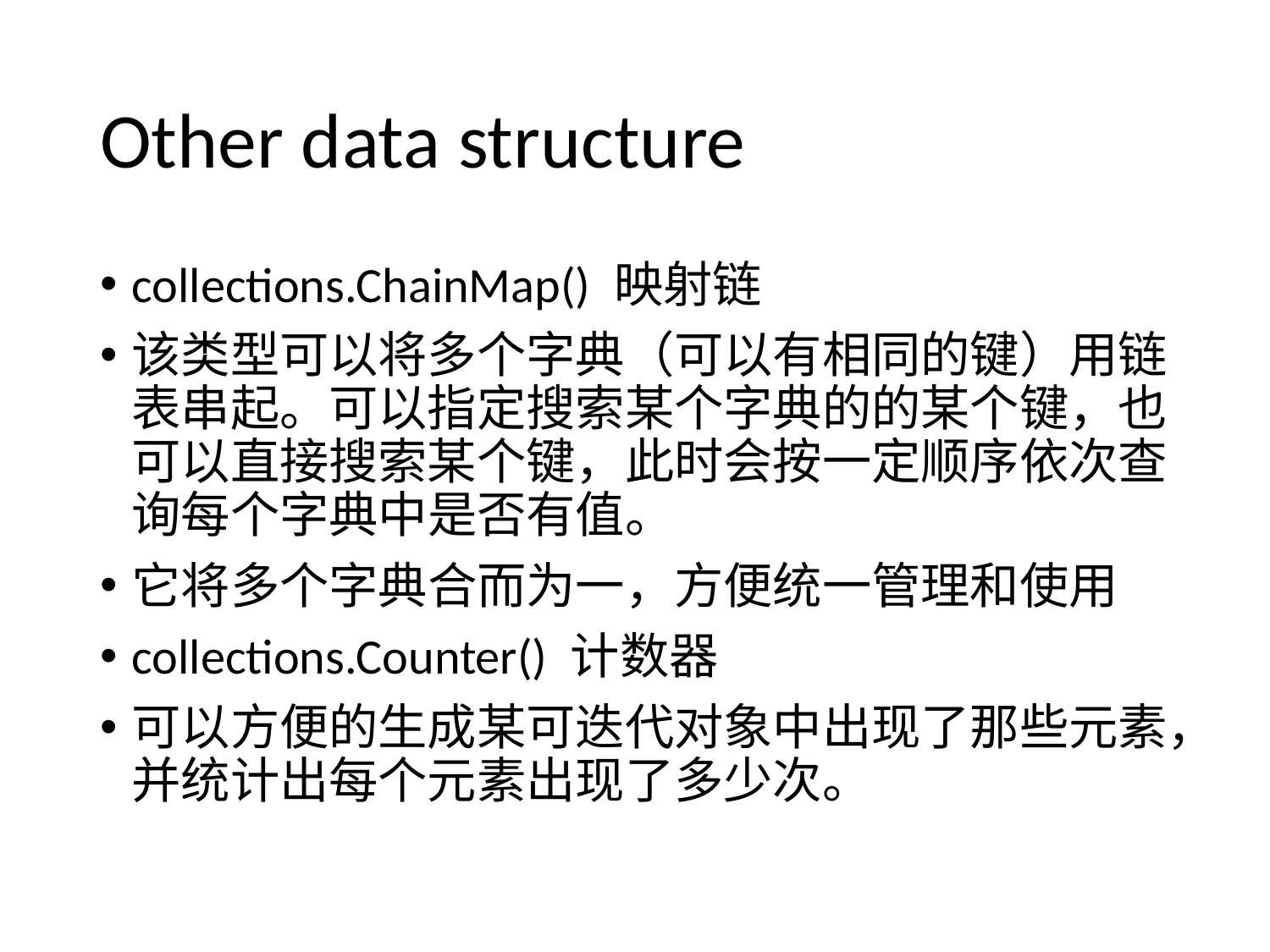

# Other data structure
collections.ChainMap() 映射链
该类型可以将多个字典（可以有相同的键）用链表串起。可以指定搜索某个字典的的某个键，也可以直接搜索某个键，此时会按一定顺序依次查询每个字典中是否有值。
它将多个字典合而为一，方便统一管理和使用
collections.Counter() 计数器
可以方便的生成某可迭代对象中出现了那些元素，并统计出每个元素出现了多少次。